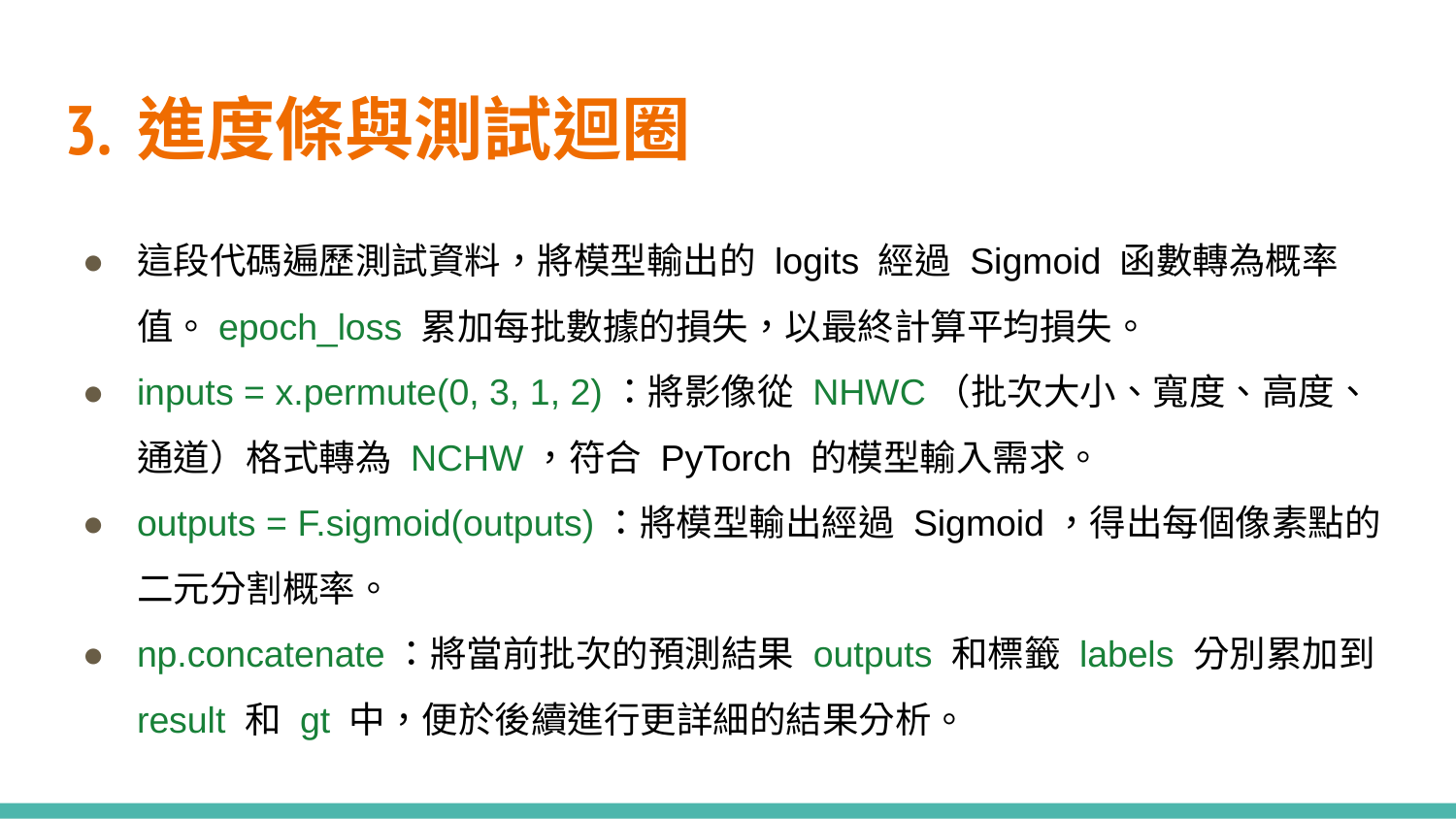

# 3. 進度條與測試迴圈
這段代碼遍歷測試資料，將模型輸出的 logits 經過 Sigmoid 函數轉為概率值。epoch_loss 累加每批數據的損失，以最終計算平均損失。
inputs = x.permute(0, 3, 1, 2)：將影像從 NHWC（批次大小、寬度、高度、通道）格式轉為 NCHW，符合 PyTorch 的模型輸入需求。
outputs = F.sigmoid(outputs)：將模型輸出經過 Sigmoid，得出每個像素點的二元分割概率。
np.concatenate：將當前批次的預測結果 outputs 和標籤 labels 分別累加到 result 和 gt 中，便於後續進行更詳細的結果分析。